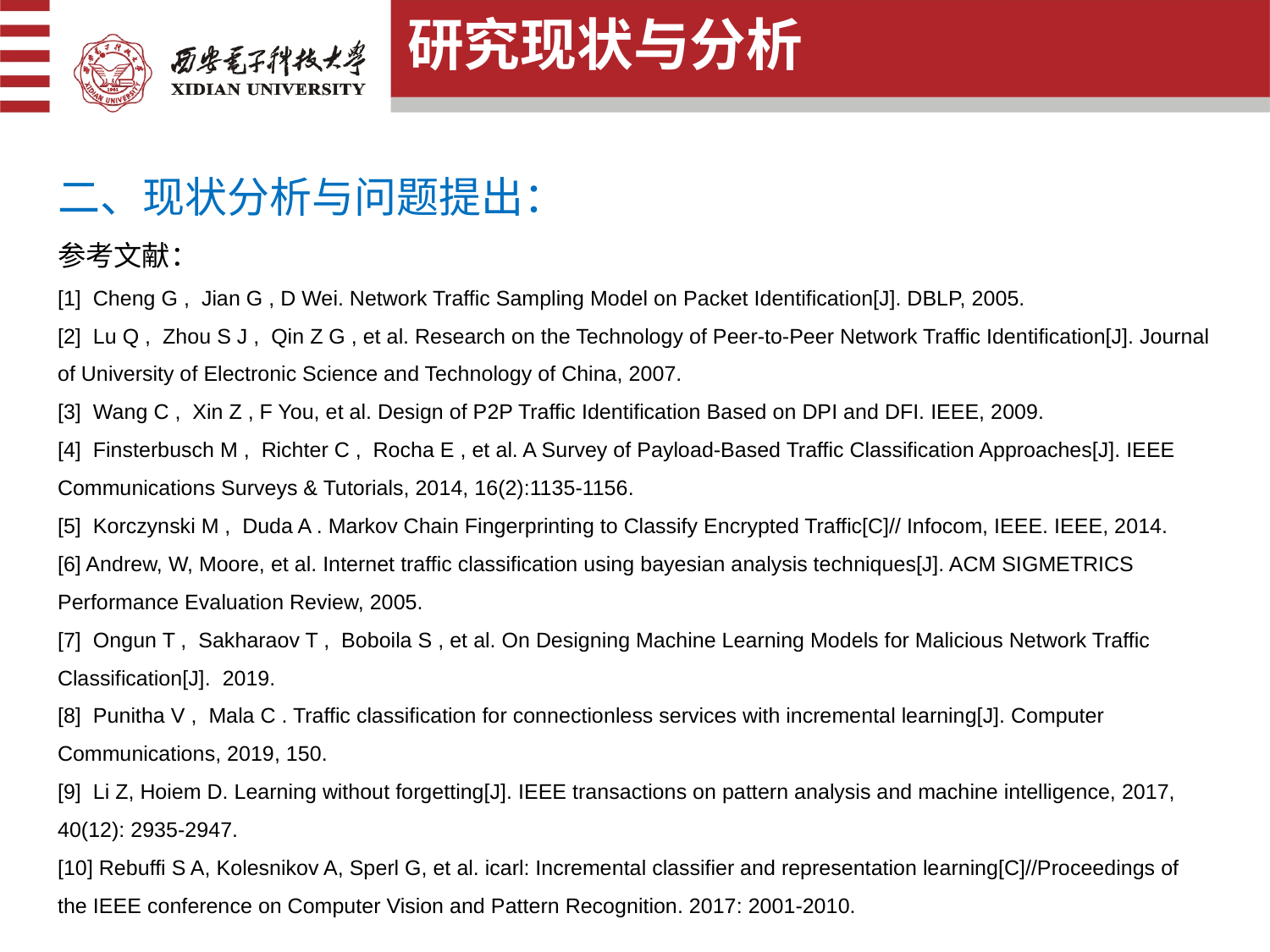

研究现状与分析
二、现状分析与问题提出：
参考文献：
[1]  Cheng G ,  Jian G , D Wei. Network Traffic Sampling Model on Packet Identification[J]. DBLP, 2005.
[2]  Lu Q ,  Zhou S J ,  Qin Z G , et al. Research on the Technology of Peer-to-Peer Network Traffic Identification[J]. Journal of University of Electronic Science and Technology of China, 2007.
[3]  Wang C ,  Xin Z , F You, et al. Design of P2P Traffic Identification Based on DPI and DFI. IEEE, 2009.
[4]  Finsterbusch M ,  Richter C ,  Rocha E , et al. A Survey of Payload-Based Traffic Classification Approaches[J]. IEEE Communications Surveys & Tutorials, 2014, 16(2):1135-1156.
[5]  Korczynski M ,  Duda A . Markov Chain Fingerprinting to Classify Encrypted Traffic[C]// Infocom, IEEE. IEEE, 2014.
[6] Andrew, W, Moore, et al. Internet traffic classification using bayesian analysis techniques[J]. ACM SIGMETRICS Performance Evaluation Review, 2005.
[7]  Ongun T ,  Sakharaov T ,  Boboila S , et al. On Designing Machine Learning Models for Malicious Network Traffic Classification[J].  2019.
[8]  Punitha V ,  Mala C . Traffic classification for connectionless services with incremental learning[J]. Computer Communications, 2019, 150.
[9]  Li Z, Hoiem D. Learning without forgetting[J]. IEEE transactions on pattern analysis and machine intelligence, 2017, 40(12): 2935-2947.
[10] Rebuffi S A, Kolesnikov A, Sperl G, et al. icarl: Incremental classifier and representation learning[C]//Proceedings of the IEEE conference on Computer Vision and Pattern Recognition. 2017: 2001-2010.